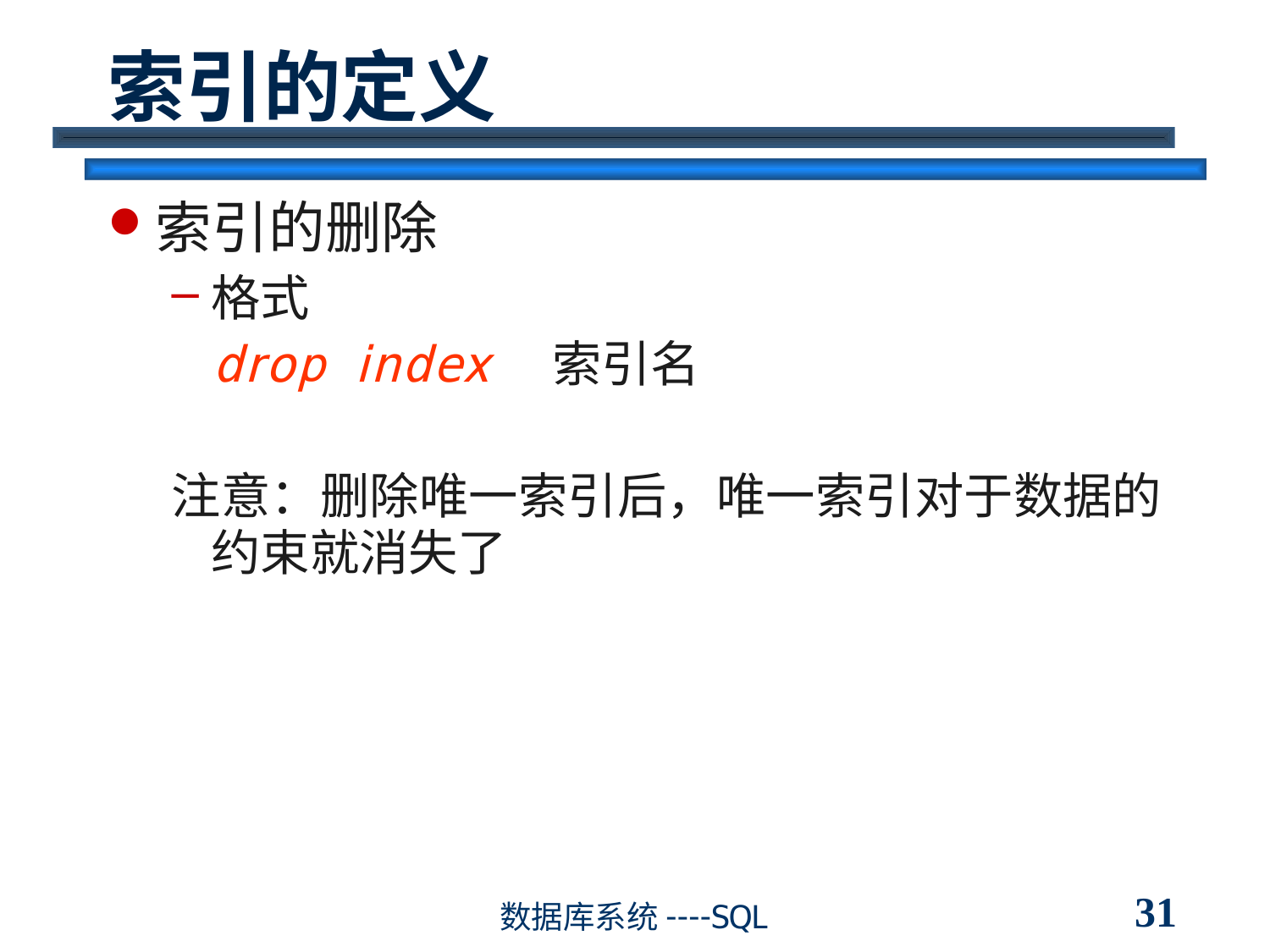

# 索引的定义
索引的删除
格式
   drop  index   索引名

注意：删除唯一索引后，唯一索引对于数据的约束就消失了

31
数据库系统----SQL